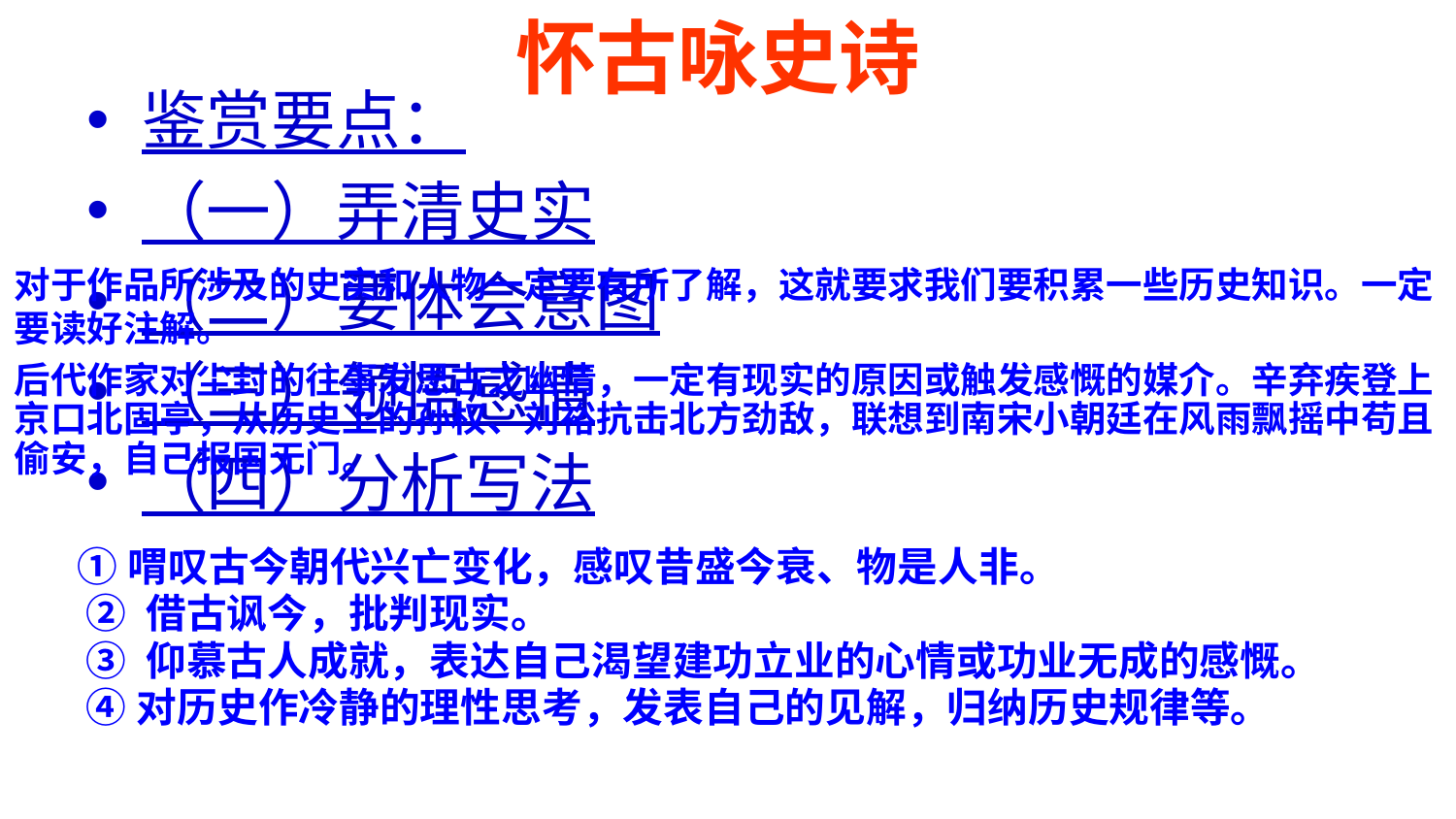

# 怀古咏史诗
鉴赏要点：
（一）弄清史实
（二）要体会意图
（三）领悟感情
（四）分析写法

对于作品所涉及的史实和人物一定要有所了解，这就要求我们要积累一些历史知识。一定要读好注解。
后代作家对尘封的往事发思古之幽情，一定有现实的原因或触发感慨的媒介。辛弃疾登上京口北固亭，从历史上的孙权、刘裕抗击北方劲敌，联想到南宋小朝廷在风雨飘摇中苟且偷安，自己报国无门。
①喟叹古今朝代兴亡变化，感叹昔盛今衰、物是人非。
 ② 借古讽今，批判现实。
 ③ 仰慕古人成就，表达自己渴望建功立业的心情或功业无成的感慨。
 ④对历史作冷静的理性思考，发表自己的见解，归纳历史规律等。